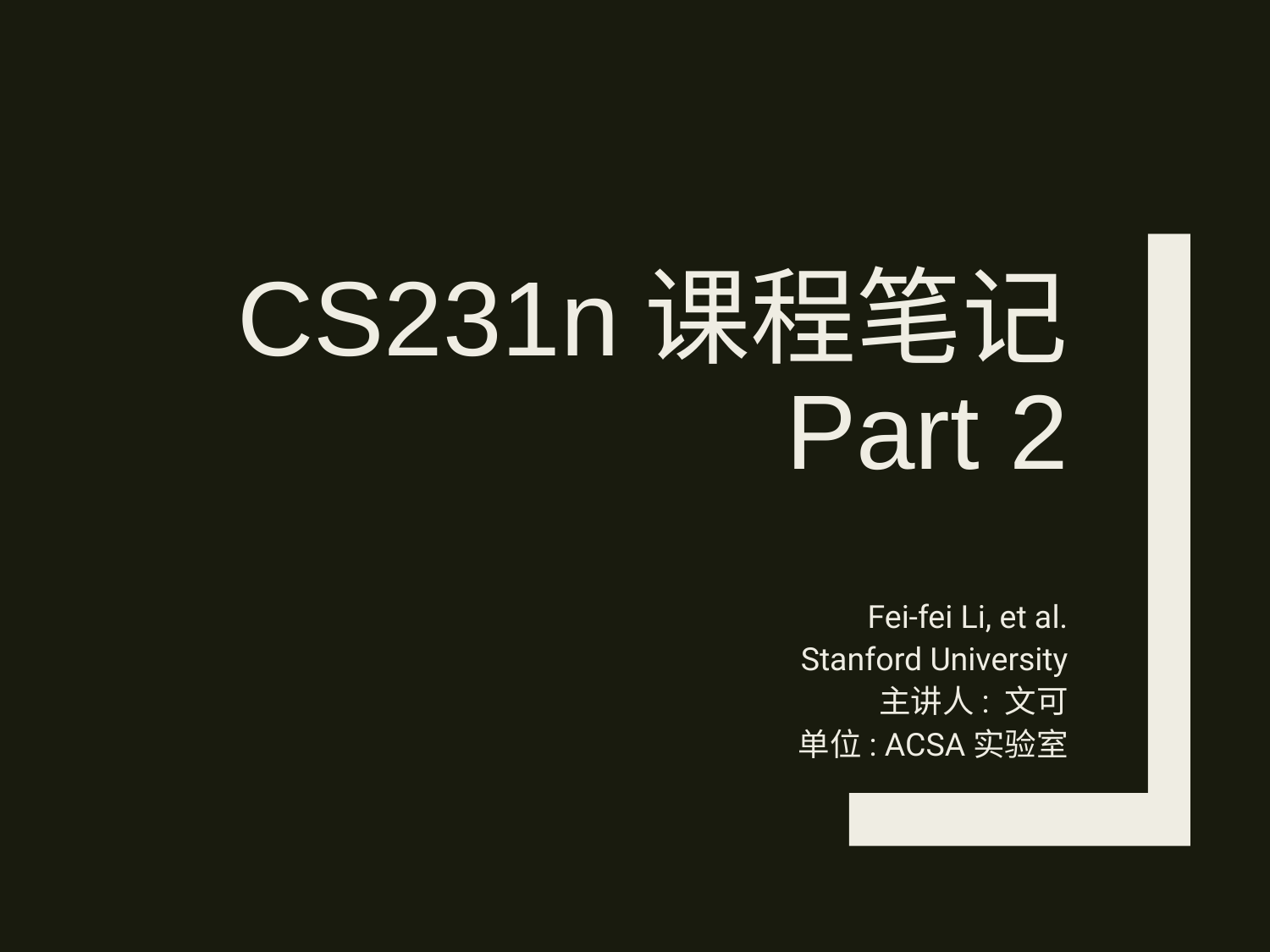

# CS231n课程笔记 Part 2
Fei-fei Li, et al.
Stanford University
主讲人: 文可
单位: ACSA实验室